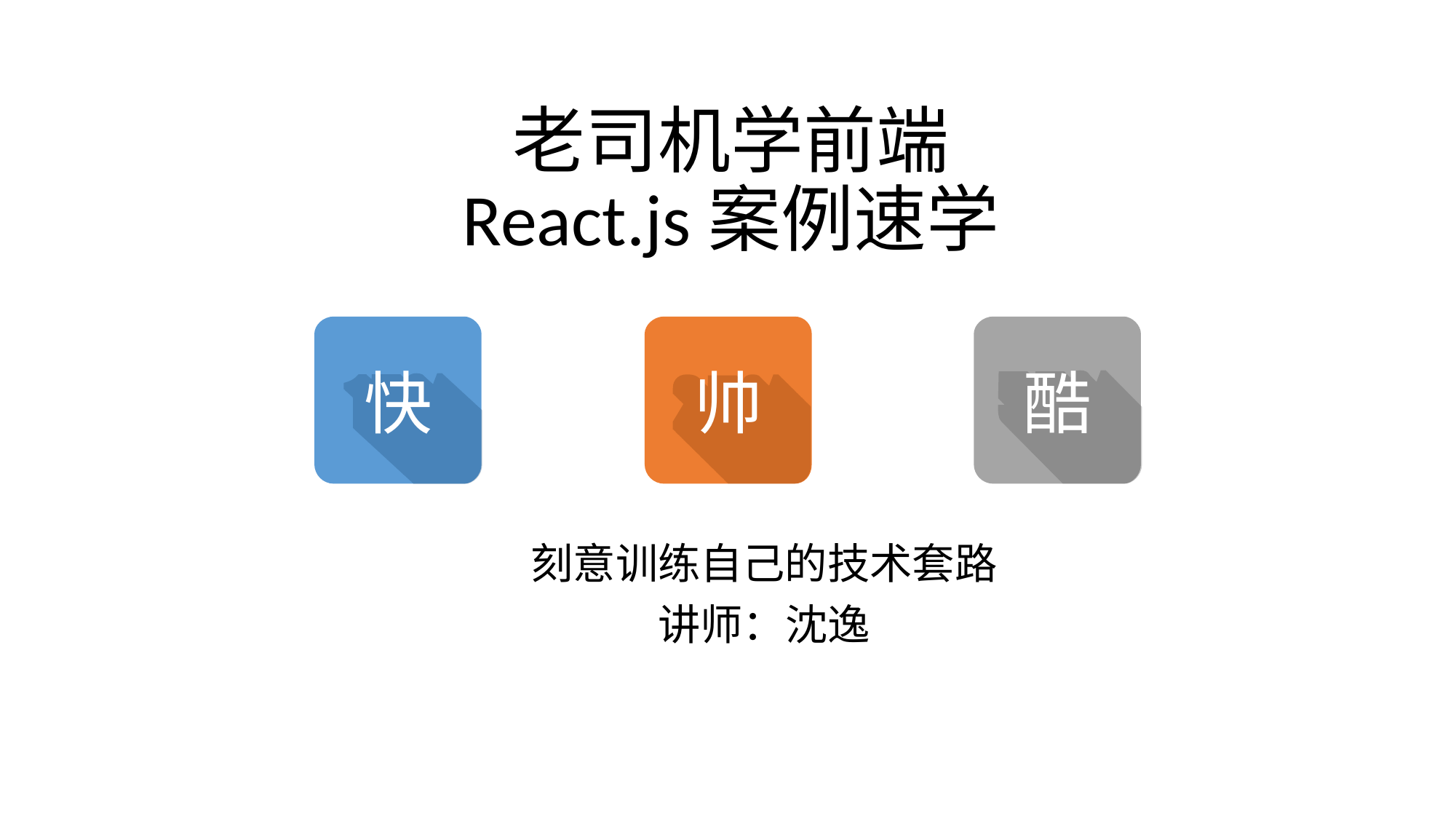

老司机学前端
React.js案例速学

快
帅
酷

刻意训练自己的技术套路
讲师：沈逸